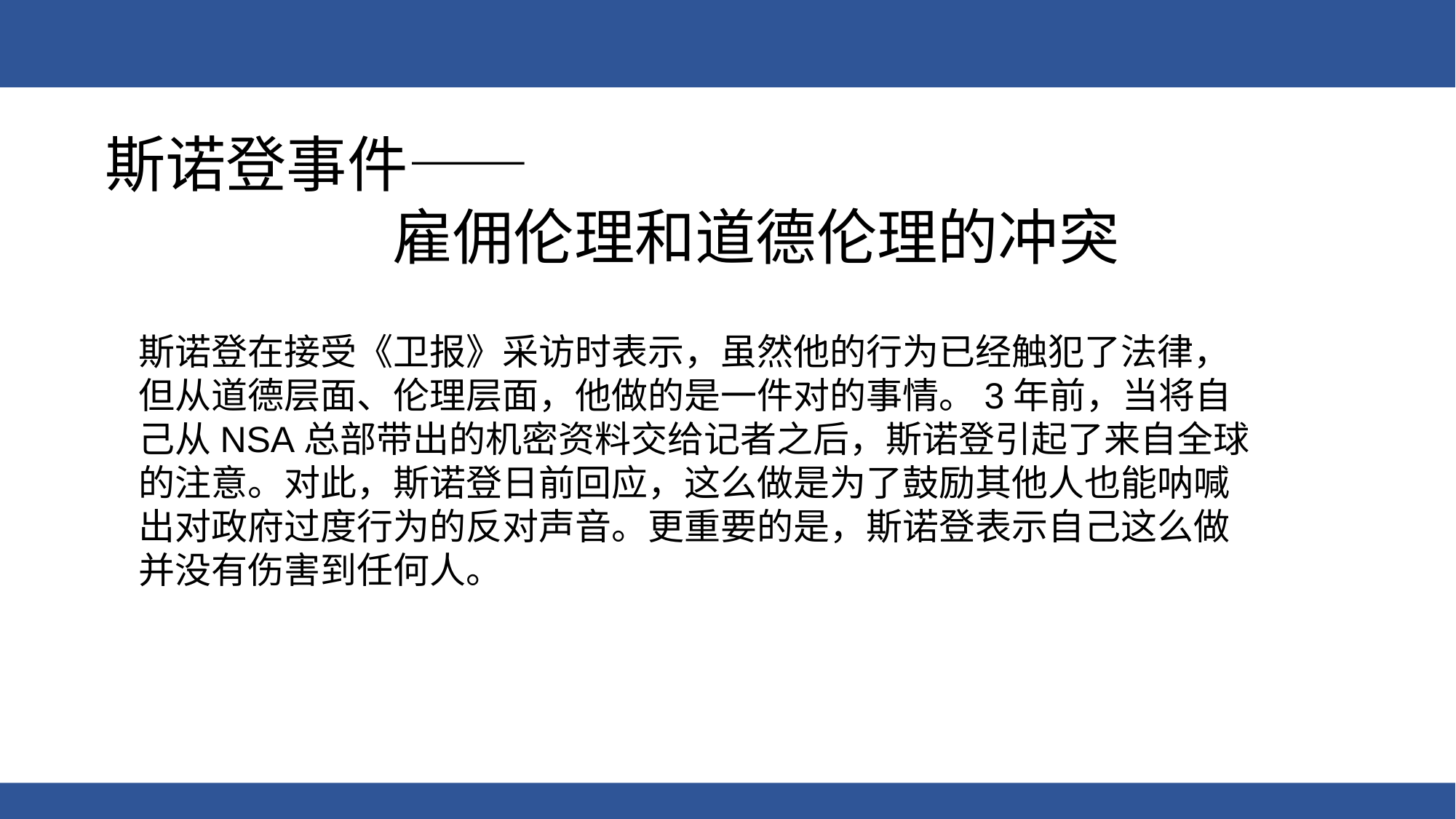

斯诺登事件——
                    雇佣伦理和道德伦理的冲突
斯诺登在接受《卫报》采访时表示，虽然他的行为已经触犯了法律，但从道德层面、伦理层面，他做的是一件对的事情。3年前，当将自己从NSA总部带出的机密资料交给记者之后，斯诺登引起了来自全球的注意。对此，斯诺登日前回应，这么做是为了鼓励其他人也能呐喊出对政府过度行为的反对声音。更重要的是，斯诺登表示自己这么做并没有伤害到任何人。